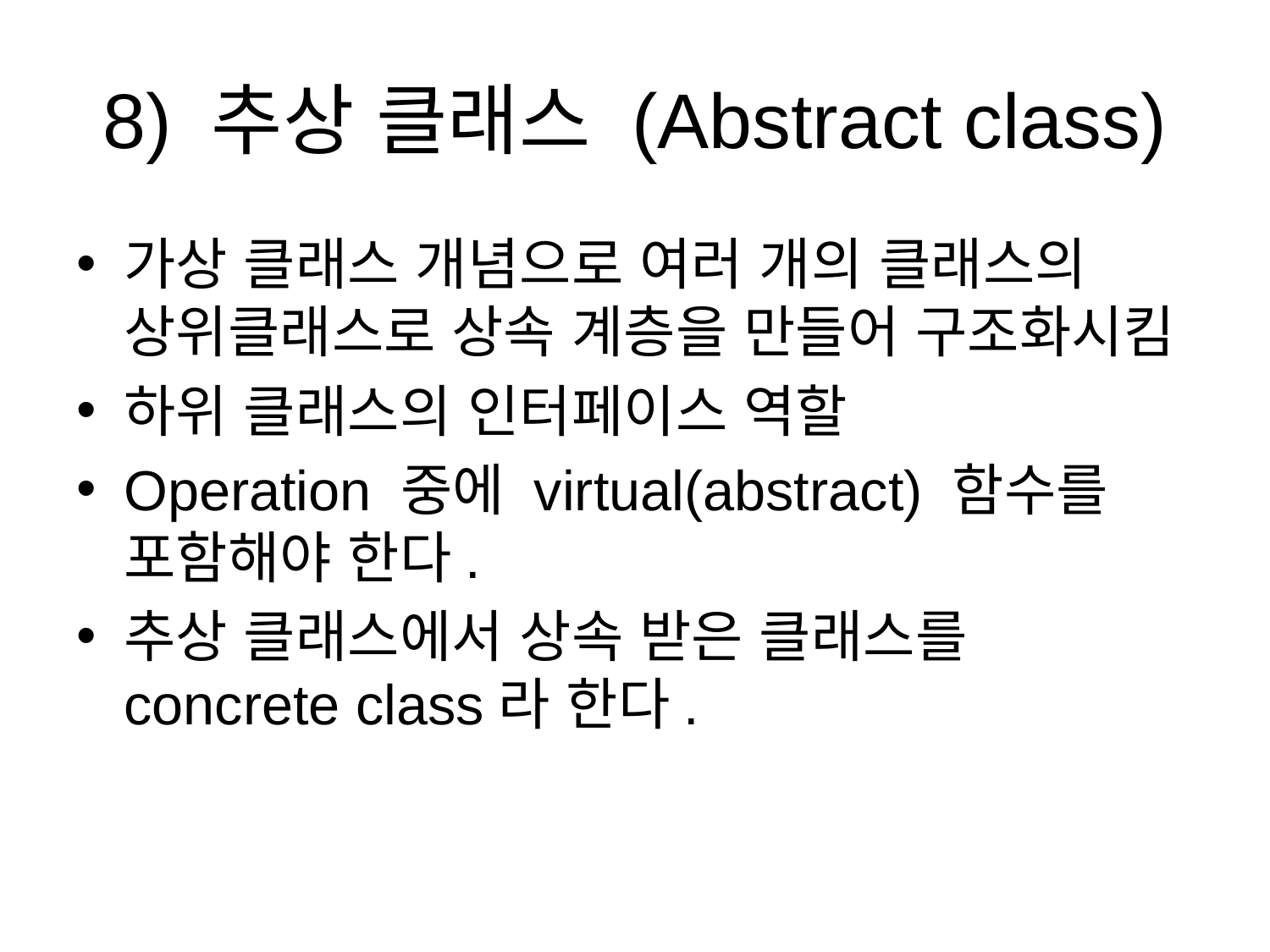

# 8) 추상 클래스 (Abstract class)
가상 클래스 개념으로 여러 개의 클래스의 상위클래스로 상속 계층을 만들어 구조화시킴
하위 클래스의 인터페이스 역할
Operation 중에 virtual(abstract) 함수를 포함해야 한다.
추상 클래스에서 상속 받은 클래스를 concrete class라 한다.